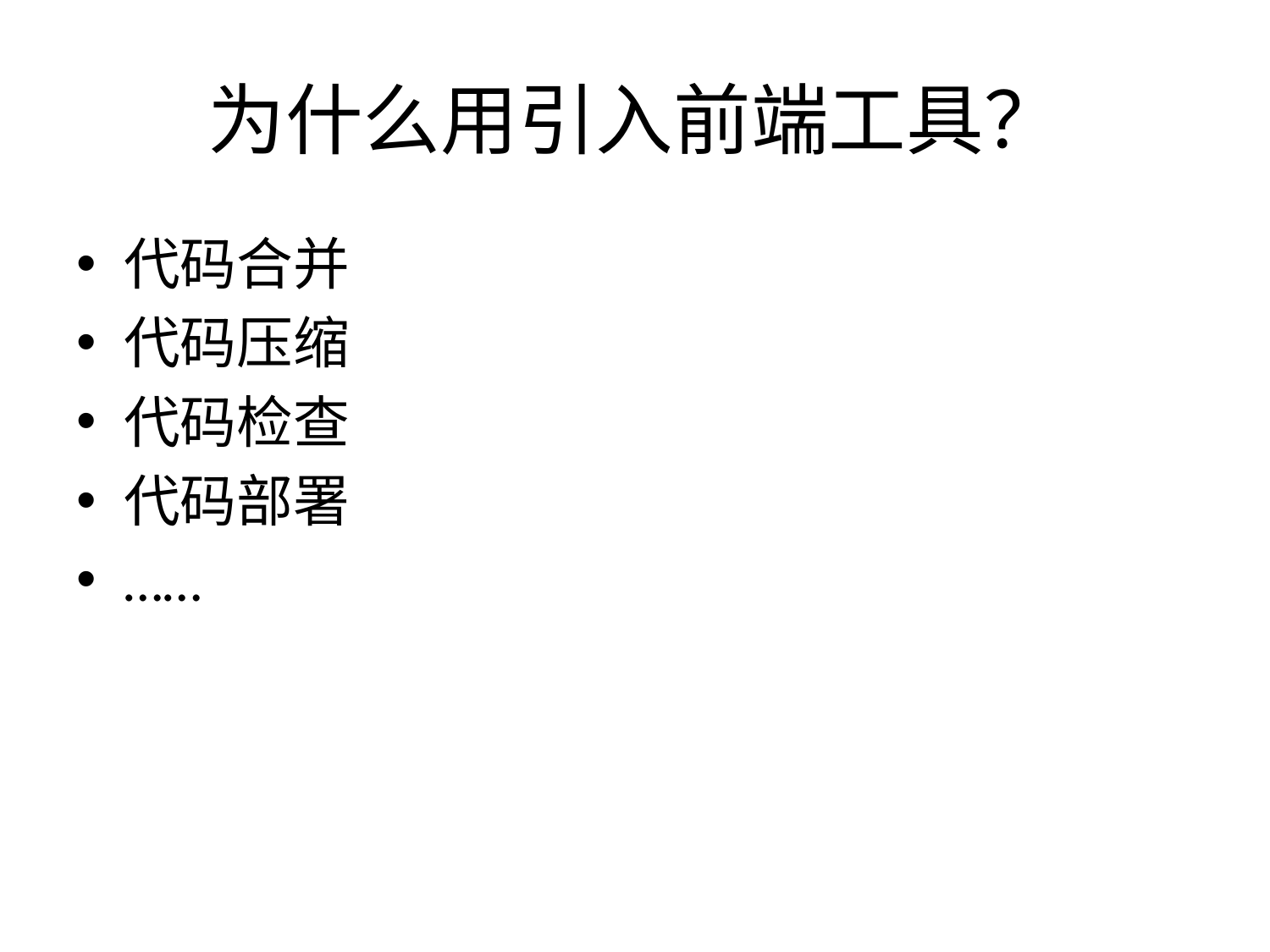

# 为什么用引入前端工具？
代码合并
代码压缩
代码检查
代码部署
……